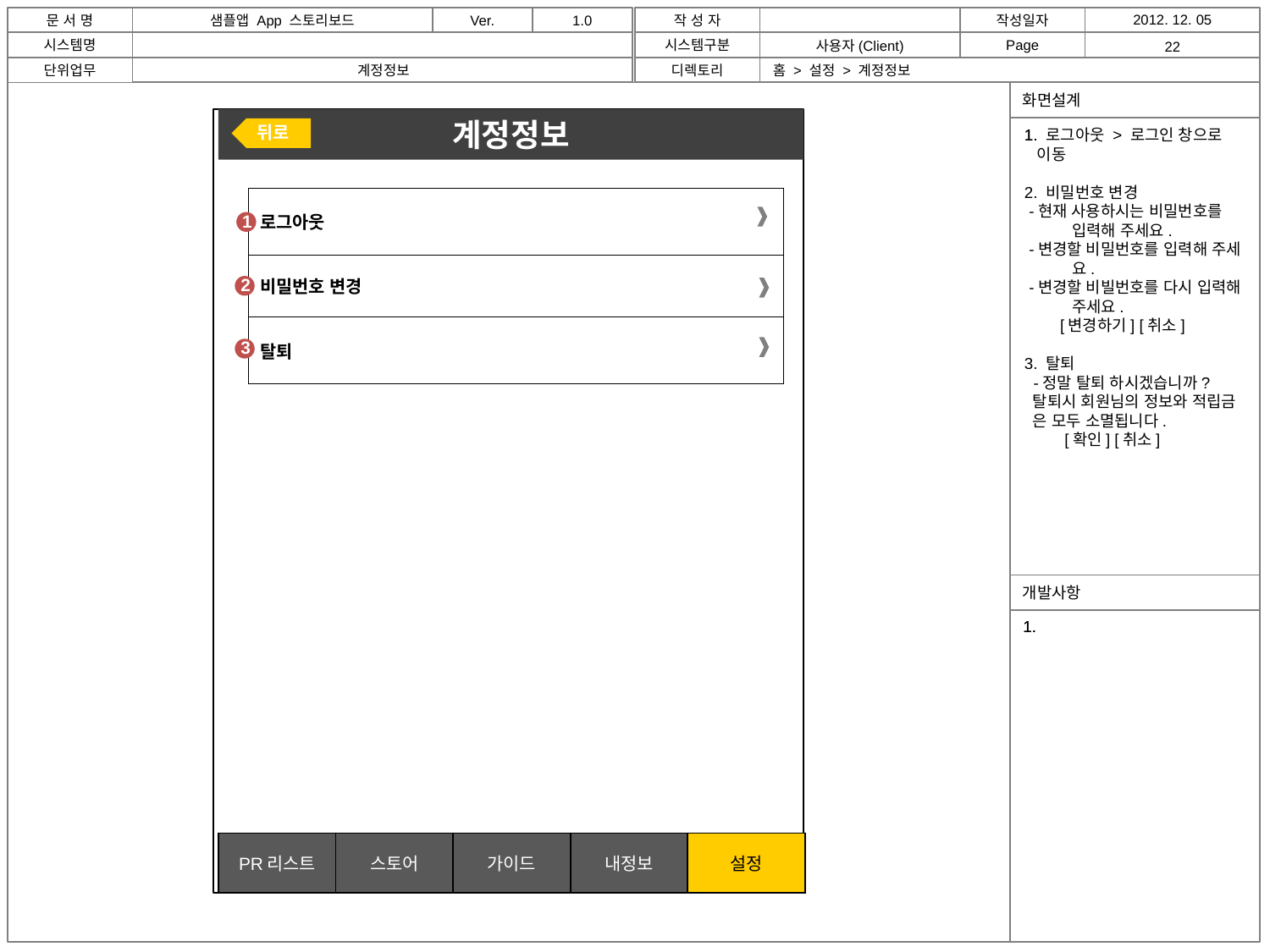

계정정보
홈 > 설정 > 계정정보

계정정보
뒤로

1. 로그아웃 > 로그인 창으로
  이동

2. 비밀번호 변경
 -현재 사용하시는 비밀번호를 입력해 주세요.
 -변경할 비밀번호를 입력해 주세요.
 -변경할 비빌번호를 다시 입력해 주세요.
        [변경하기] [취소]

3. 탈퇴
  -정말 탈퇴 하시겠습니까?
 탈퇴시 회원님의 정보와 적립금
 은 모두 소멸됩니다.
         [확인] [취소]
| 로그아웃 |
| --- |
| 비밀번호 변경 |
| 탈퇴 |
1

2

3

1.
| PR리스트 | 스토어 | 가이드 | 내정보 | 설정 |
| --- | --- | --- | --- | --- |